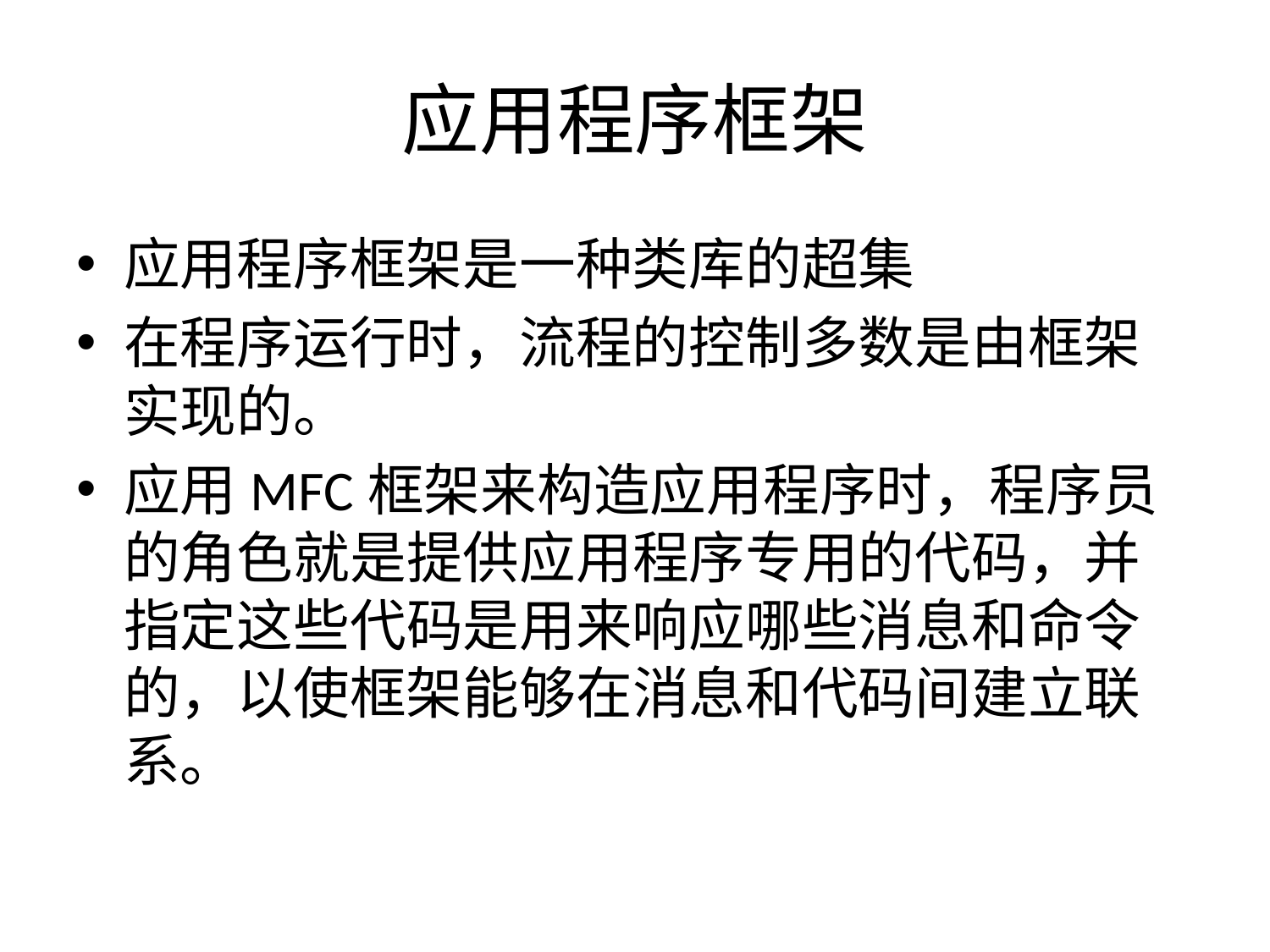

# 应用程序框架
应用程序框架是一种类库的超集
在程序运行时，流程的控制多数是由框架实现的。
应用MFC框架来构造应用程序时，程序员的角色就是提供应用程序专用的代码，并指定这些代码是用来响应哪些消息和命令的，以使框架能够在消息和代码间建立联系。